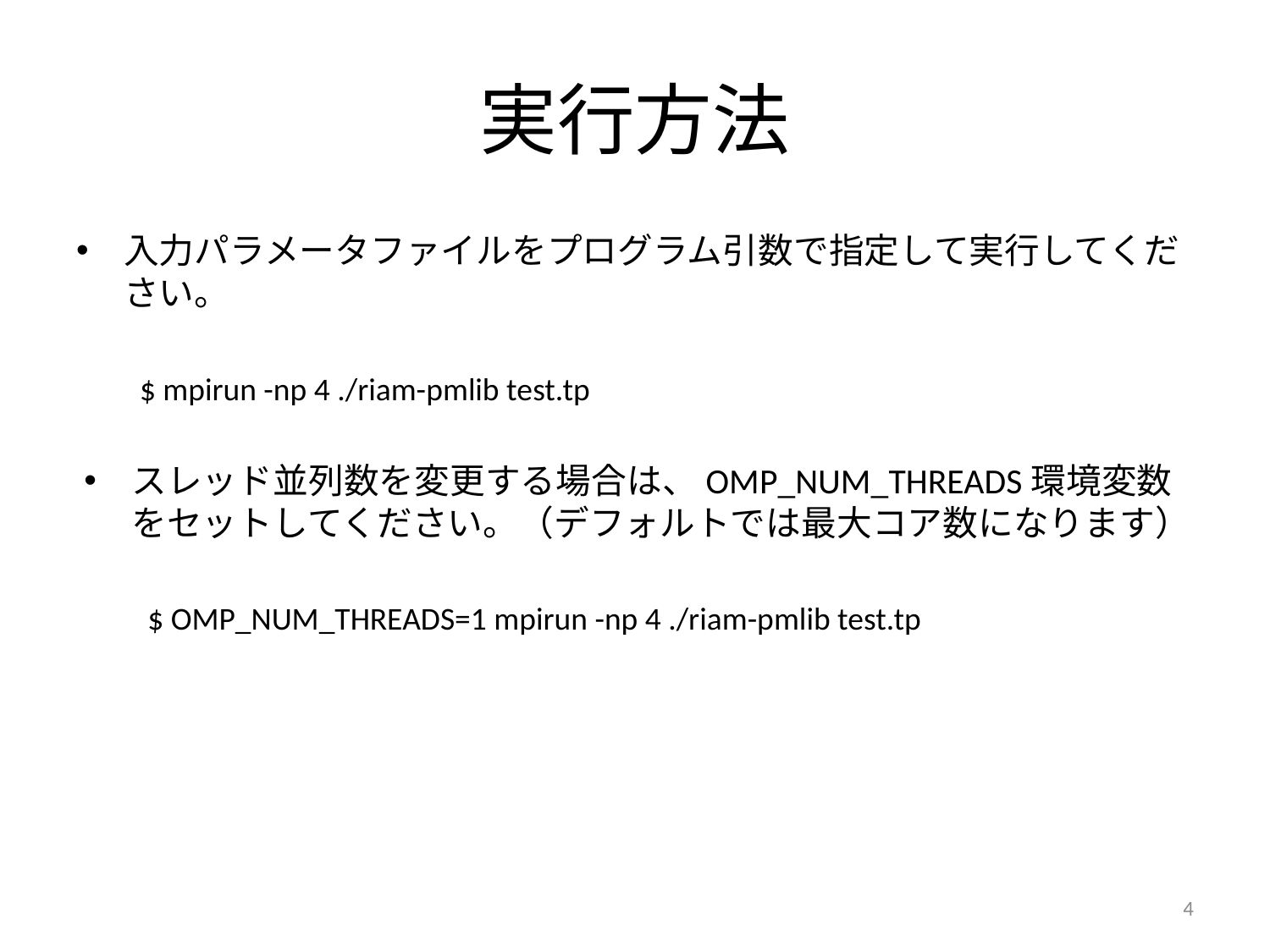

# 実行方法
入力パラメータファイルをプログラム引数で指定して実行してください。

$ mpirun -np 4 ./riam-pmlib test.tp

スレッド並列数を変更する場合は、OMP_NUM_THREADS環境変数をセットしてください。（デフォルトでは最大コア数になります）

$ OMP_NUM_THREADS=1 mpirun -np 4 ./riam-pmlib test.tp
4